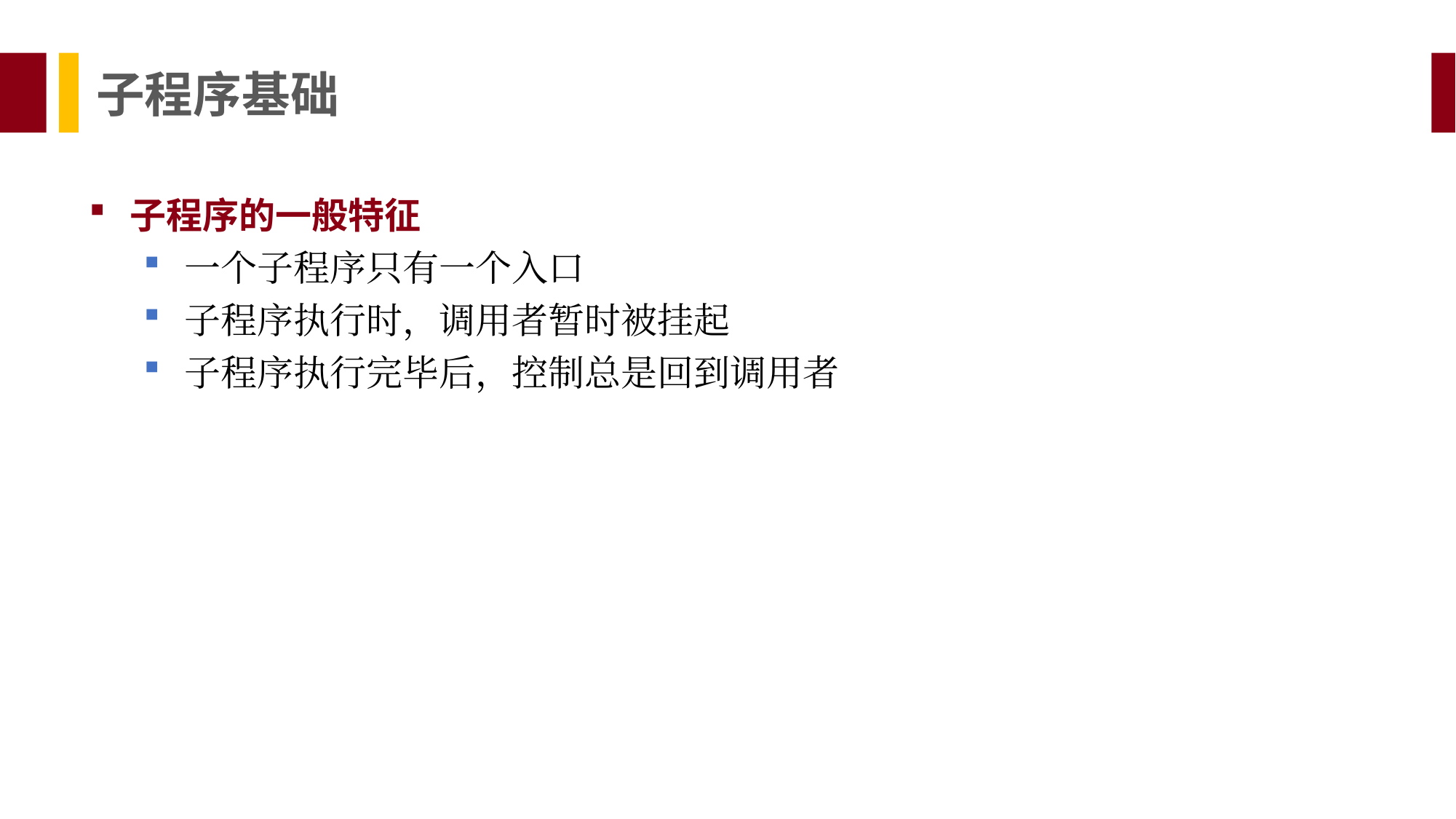

子程序基础
子程序的一般特征
一个子程序只有一个入口
子程序执行时，调用者暂时被挂起
子程序执行完毕后，控制总是回到调用者